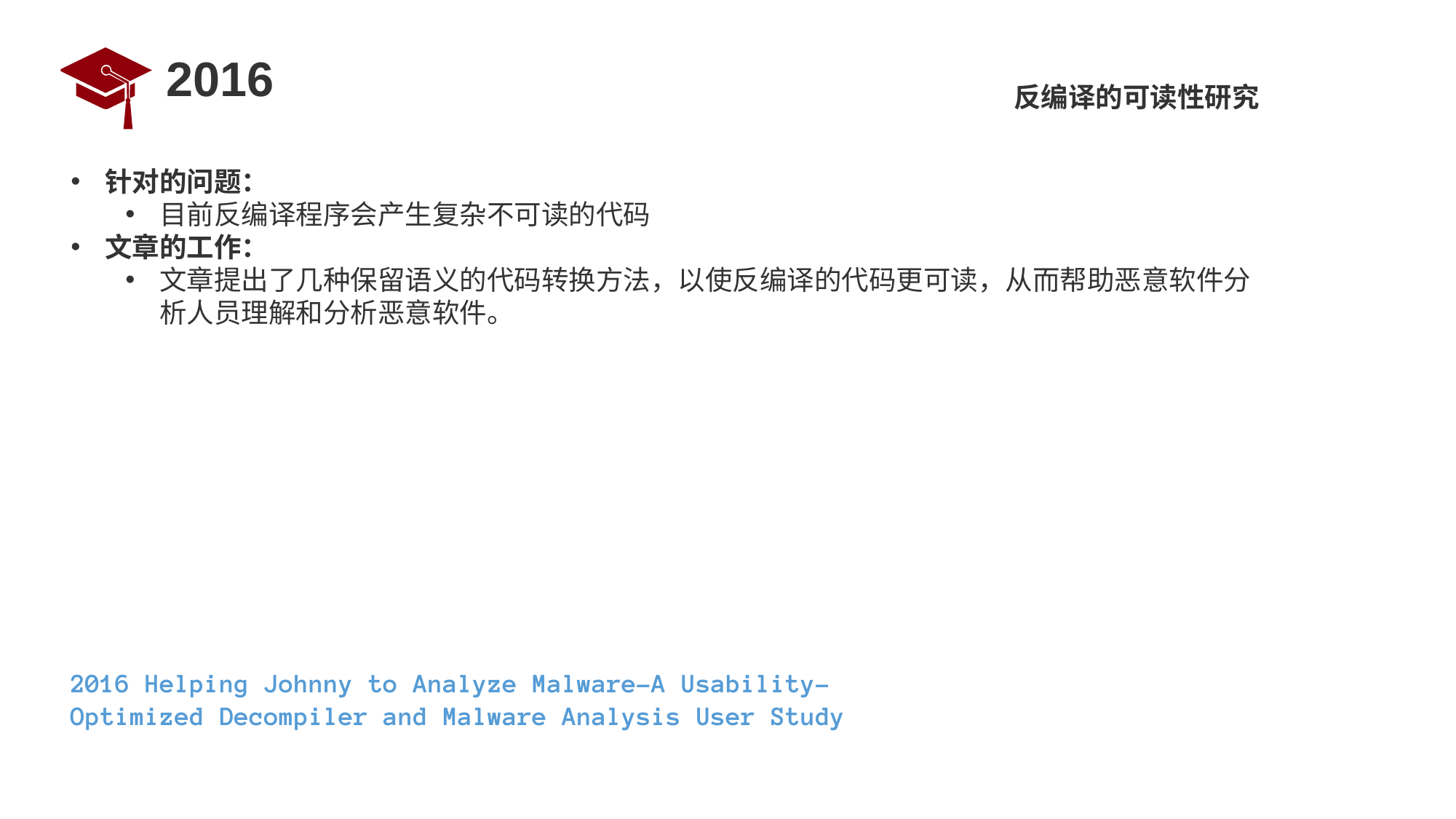

# 2016
反编译的可读性研究
针对的问题：
目前反编译程序会产生复杂不可读的代码
文章的工作：
文章提出了几种保留语义的代码转换方法，以使反编译的代码更可读，从而帮助恶意软件分析人员理解和分析恶意软件。
2016 Helping Johnny to Analyze Malware-A Usability-Optimized Decompiler and Malware Analysis User Study